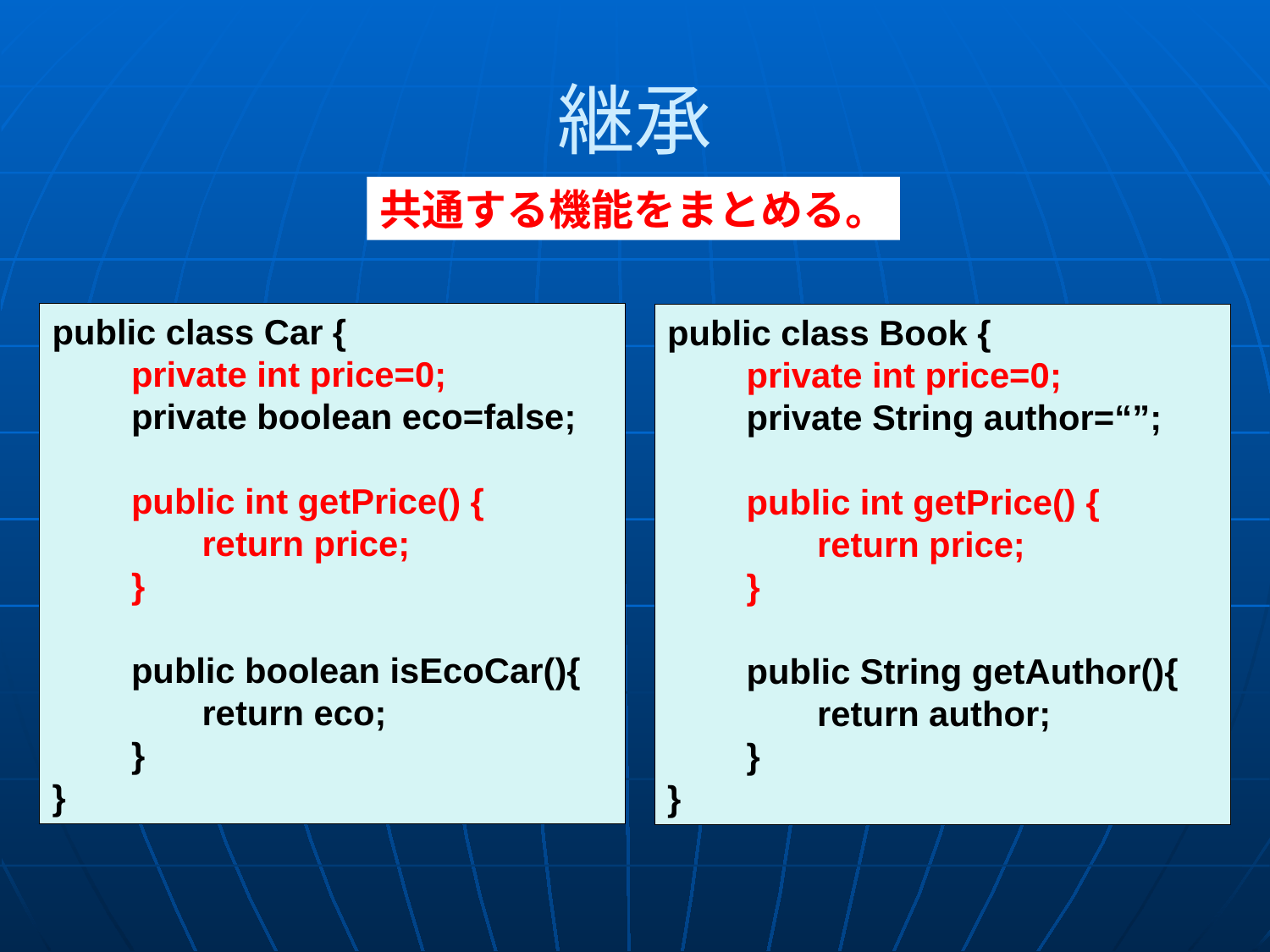

# 継承
共通する機能をまとめる。
public class Car {
　　private int price=0;
　　private boolean eco=false;

　　public int getPrice() {
　　　　return price;
　　}

　　public boolean isEcoCar(){
　　　　return eco;
　　}
}
public class Book {
　　private int price=0;
　　private String author=“”;

　　public int getPrice() {
　　　　return price;
　　}

　　public String getAuthor(){
　　　　return author;
　　}
}